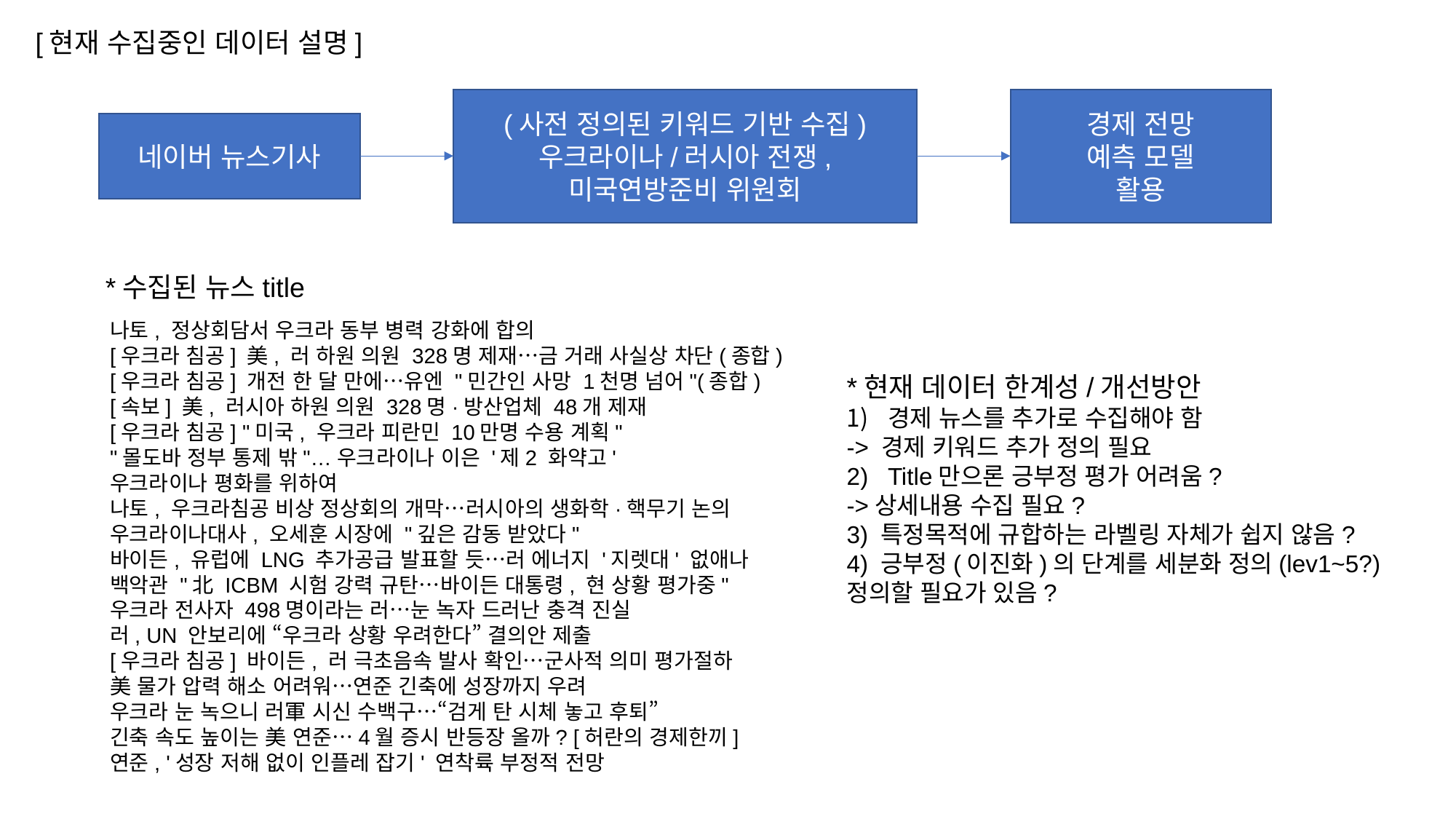

[현재 수집중인 데이터 설명]
(사전 정의된 키워드 기반 수집)
우크라이나/러시아 전쟁,
미국연방준비 위원회
경제 전망
예측 모델
활용
네이버 뉴스기사
*수집된 뉴스title
나토, 정상회담서 우크라 동부 병력 강화에 합의
[우크라 침공] 美, 러 하원 의원 328명 제재…금 거래 사실상 차단(종합)
[우크라 침공] 개전 한 달 만에…유엔 "민간인 사망 1천명 넘어"(종합)
[속보] 美, 러시아 하원 의원 328명·방산업체 48개 제재
[우크라 침공] "미국, 우크라 피란민 10만명 수용 계획"
"몰도바 정부 통제 밖"…우크라이나 이은 '제2 화약고'
우크라이나 평화를 위하여
나토, 우크라침공 비상 정상회의 개막…러시아의 생화학·핵무기 논의
우크라이나대사, 오세훈 시장에 "깊은 감동 받았다"
바이든, 유럽에 LNG 추가공급 발표할 듯…러 에너지 '지렛대' 없애나
백악관 "北 ICBM 시험 강력 규탄…바이든 대통령, 현 상황 평가중"
우크라 전사자 498명이라는 러…눈 녹자 드러난 충격 진실
러, UN 안보리에 “우크라 상황 우려한다” 결의안 제출
[우크라 침공] 바이든, 러 극초음속 발사 확인…군사적 의미 평가절하
美 물가 압력 해소 어려워…연준 긴축에 성장까지 우려
우크라 눈 녹으니 러軍 시신 수백구…“검게 탄 시체 놓고 후퇴”
긴축 속도 높이는 美 연준…4월 증시 반등장 올까? [허란의 경제한끼]
연준, '성장 저해 없이 인플레 잡기' 연착륙 부정적 전망
*현재 데이터 한계성/개선방안
경제 뉴스를 추가로 수집해야 함
-> 경제 키워드 추가 정의 필요
Title만으론 긍부정 평가 어려움?
->상세내용 수집 필요?
3) 특정목적에 규합하는 라벨링 자체가 쉽지 않음?
4) 긍부정(이진화)의 단계를 세분화 정의(lev1~5?) 정의할 필요가 있음?